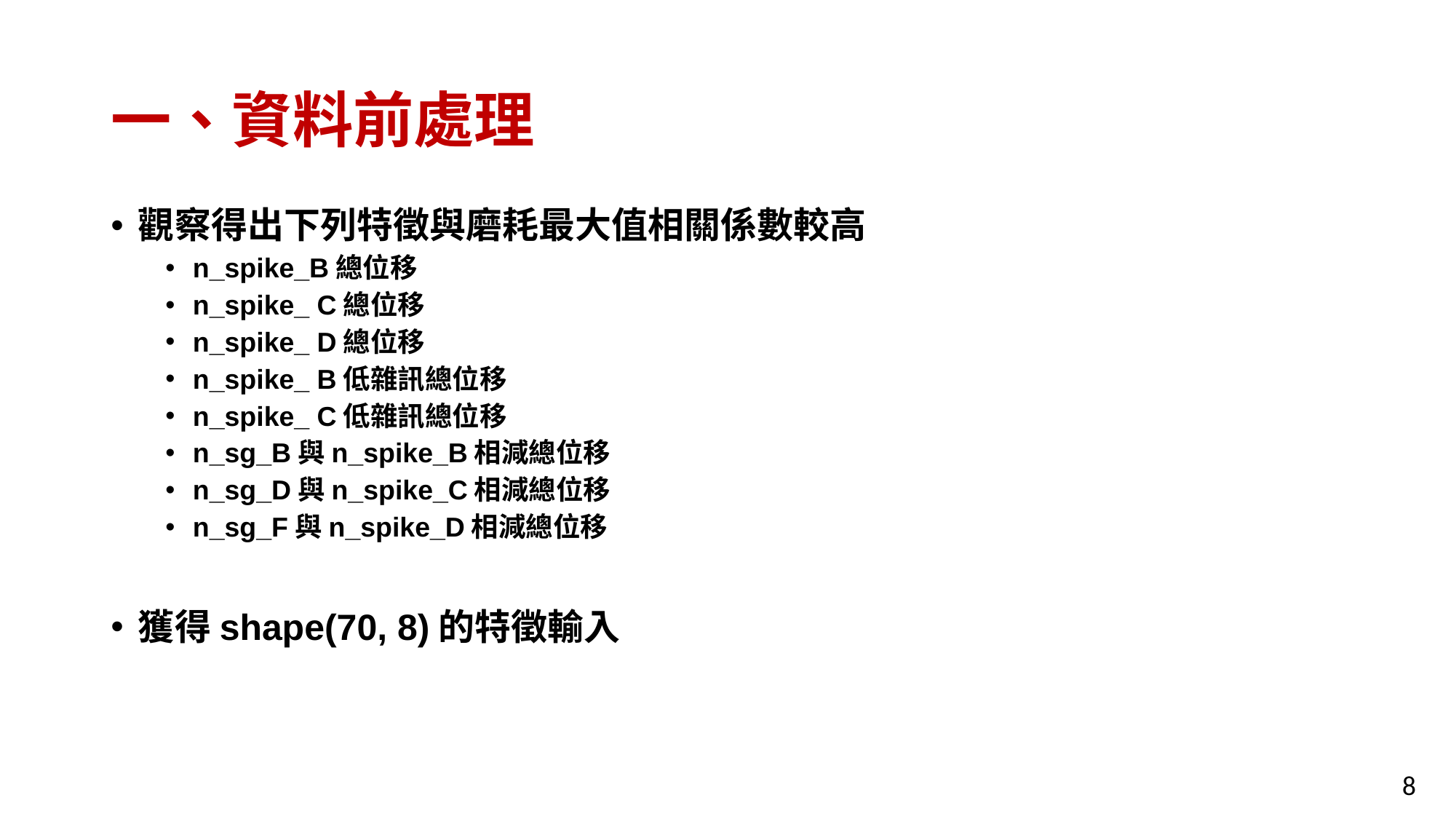

# 一、資料前處理
觀察得出下列特徵與磨耗最大值相關係數較高
n_spike_B總位移
n_spike_ C總位移
n_spike_ D總位移
n_spike_ B低雜訊總位移
n_spike_ C低雜訊總位移
n_sg_B與n_spike_B相減總位移
n_sg_D與n_spike_C相減總位移
n_sg_F與n_spike_D相減總位移

獲得shape(70, 8)的特徵輸入